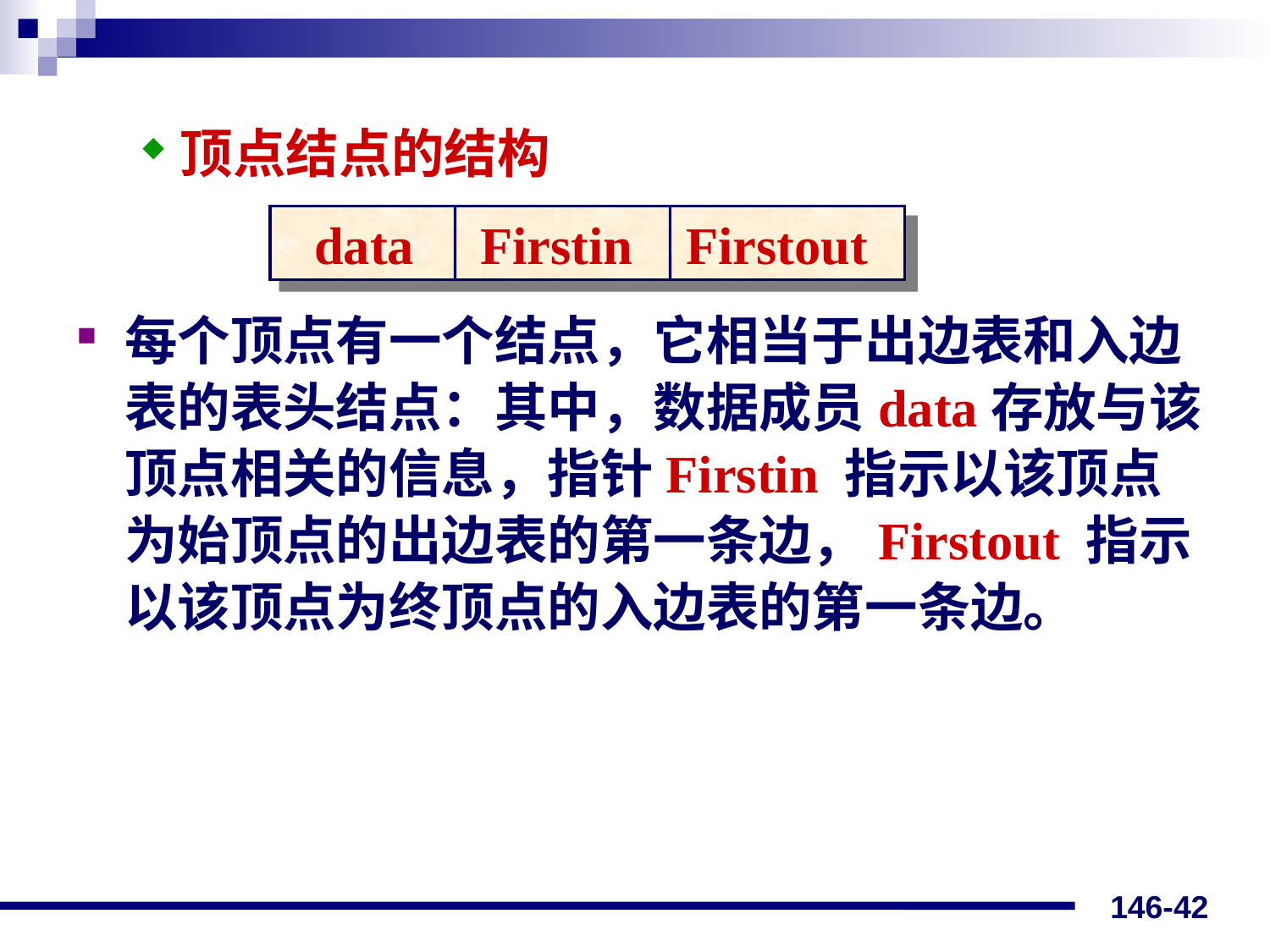

顶点结点的结构

每个顶点有一个结点，它相当于出边表和入边表的表头结点：其中，数据成员data存放与该顶点相关的信息，指针Firstin 指示以该顶点为始顶点的出边表的第一条边，Firstout 指示以该顶点为终顶点的入边表的第一条边。
   data     Firstin    Firstout

146-42